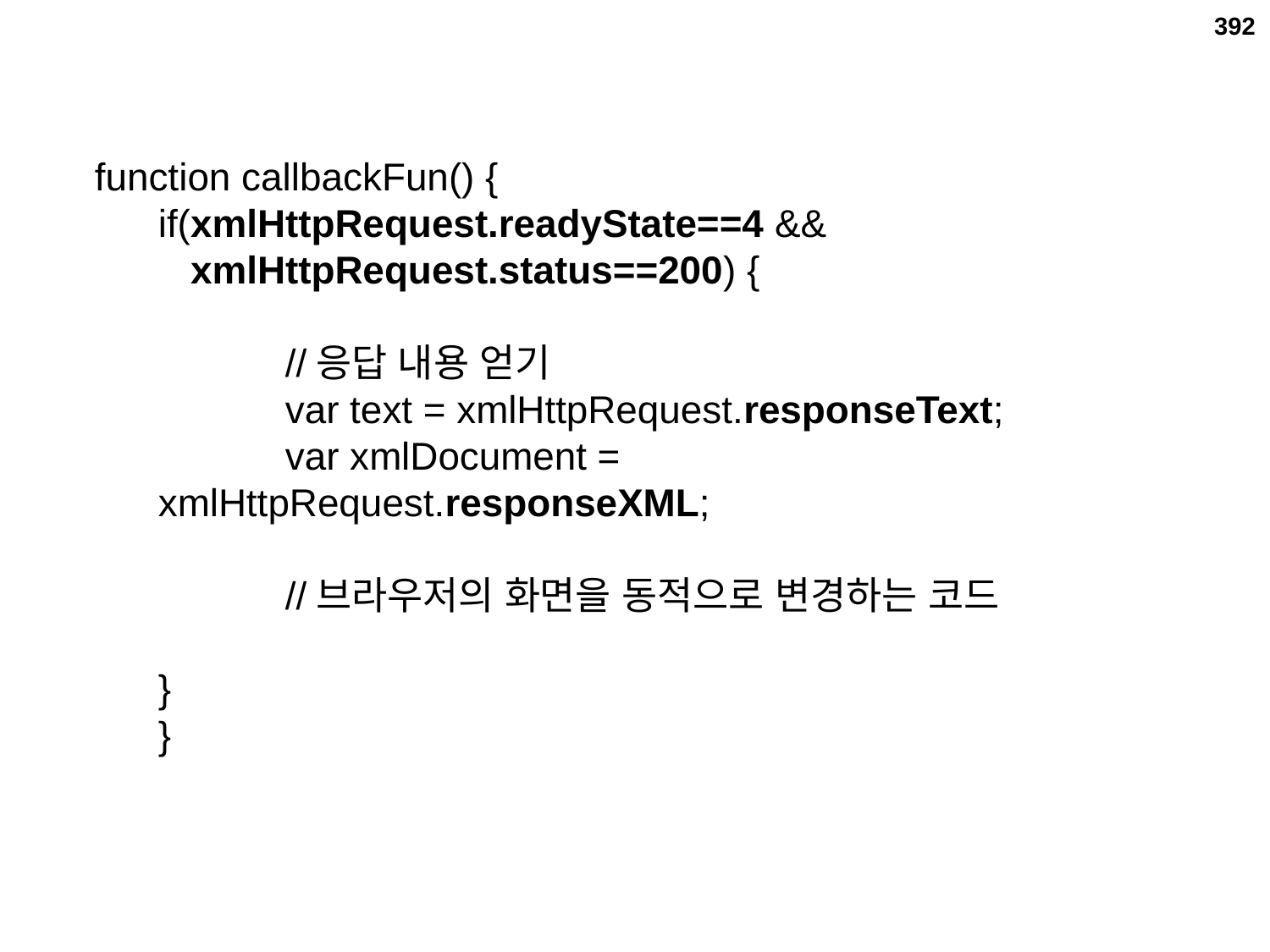

392
function callbackFun() {
if(xmlHttpRequest.readyState==4 &&
   xmlHttpRequest.status==200) {

	//응답 내용 얻기
	var text = xmlHttpRequest.responseText;
	var xmlDocument = xmlHttpRequest.responseXML;

	//브라우저의 화면을 동적으로 변경하는 코드

}
}